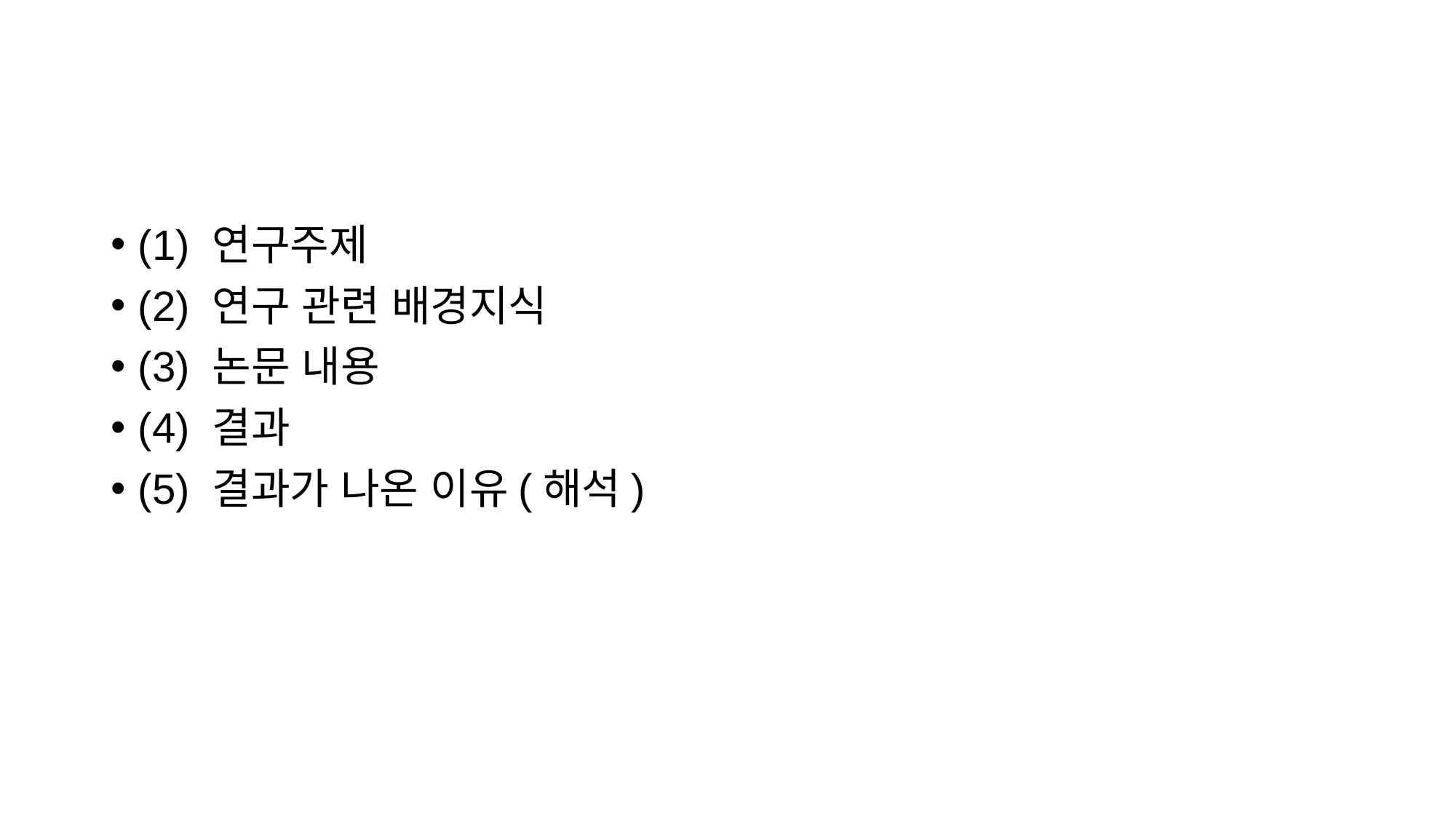

(1) 연구주제
(2) 연구 관련 배경지식
(3) 논문 내용
(4) 결과
(5) 결과가 나온 이유(해석)